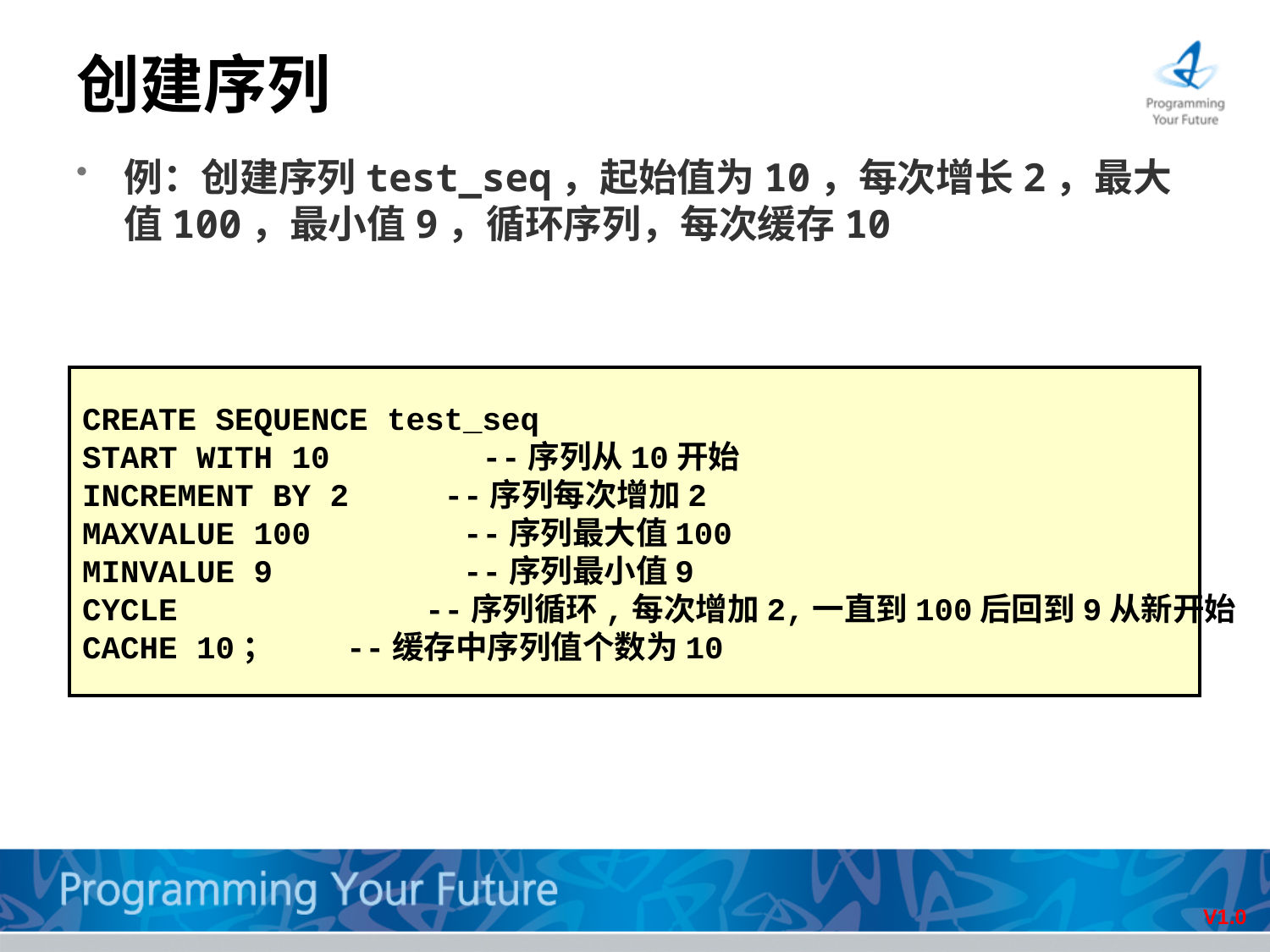

# 创建序列
例：创建序列test_seq，起始值为10，每次增长2，最大值100，最小值9，循环序列，每次缓存10
CREATE SEQUENCE test_seq
START WITH 10        --序列从10开始
INCREMENT BY 2     --序列每次增加2
MAXVALUE 100        --序列最大值100
MINVALUE 9          --序列最小值9
CYCLE             --序列循环,每次增加2,一直到100后回到9从新开始
CACHE 10；         --缓存中序列值个数为10